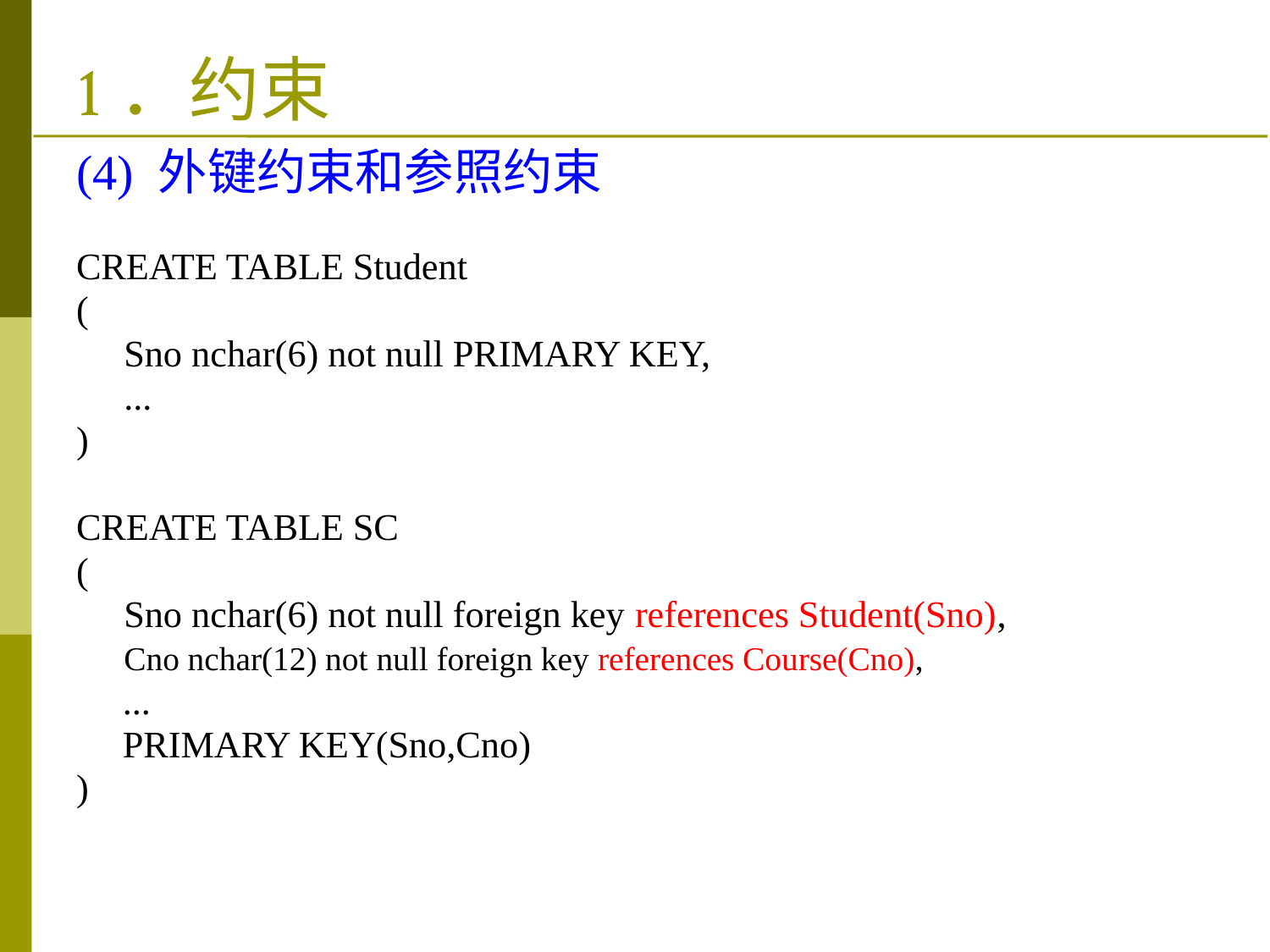

# 1．约束
(4) 外键约束和参照约束

CREATE TABLE Student
(
	Sno nchar(6) not null PRIMARY KEY,
	...
)

CREATE TABLE SC
(
	Sno nchar(6) not null foreign key references Student(Sno),
	Cno nchar(12) not null foreign key references Course(Cno),
     ...
     PRIMARY KEY(Sno,Cno)
)